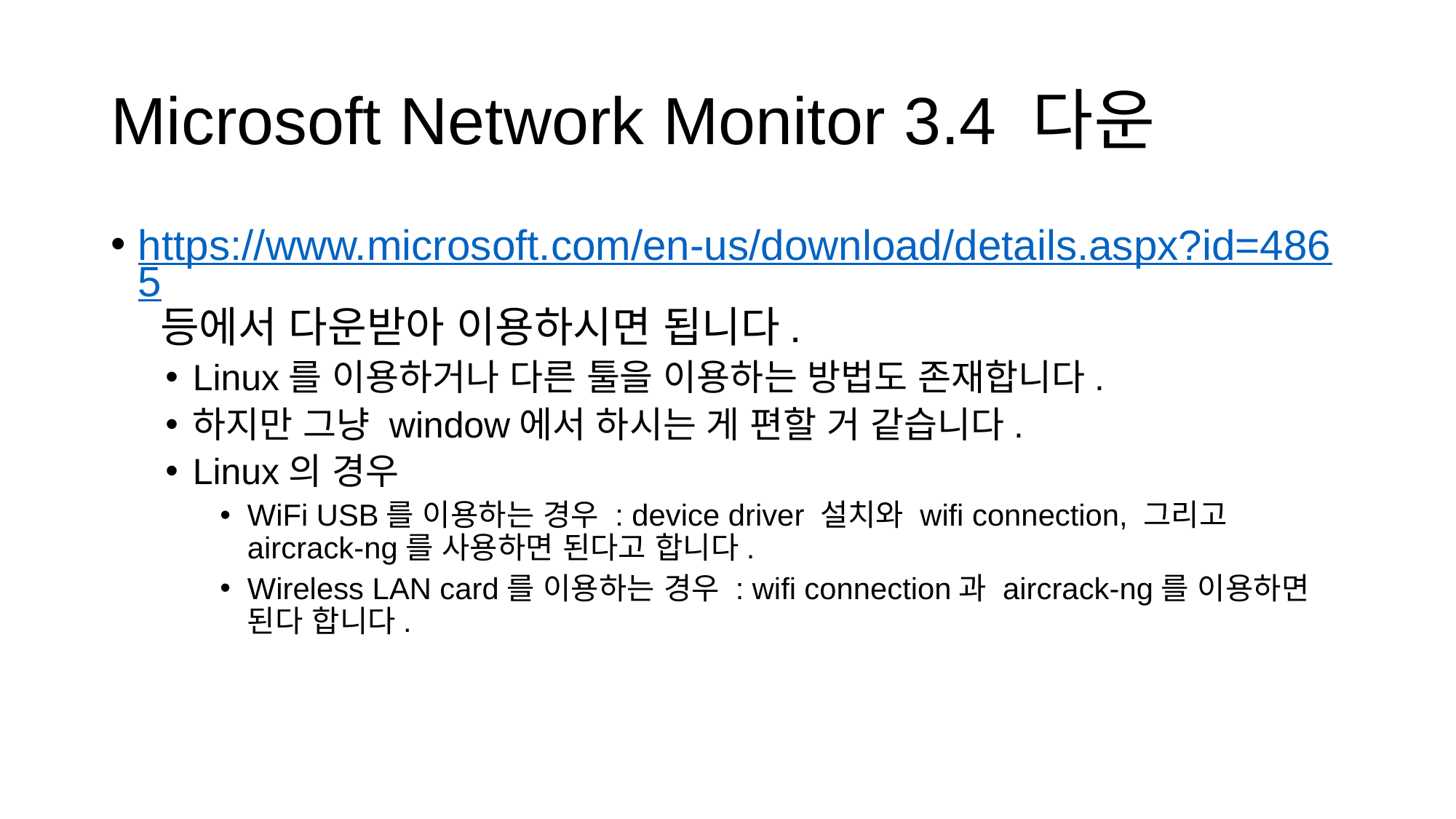

# Microsoft Network Monitor 3.4 다운
https://www.microsoft.com/en-us/download/details.aspx?id=4865 등에서 다운받아 이용하시면 됩니다.
Linux를 이용하거나 다른 툴을 이용하는 방법도 존재합니다.
하지만 그냥 window에서 하시는 게 편할 거 같습니다.
Linux의 경우
WiFi USB를 이용하는 경우 : device driver 설치와 wifi connection, 그리고 aircrack-ng를 사용하면 된다고 합니다.
Wireless LAN card를 이용하는 경우 : wifi connection과 aircrack-ng를 이용하면 된다 합니다.